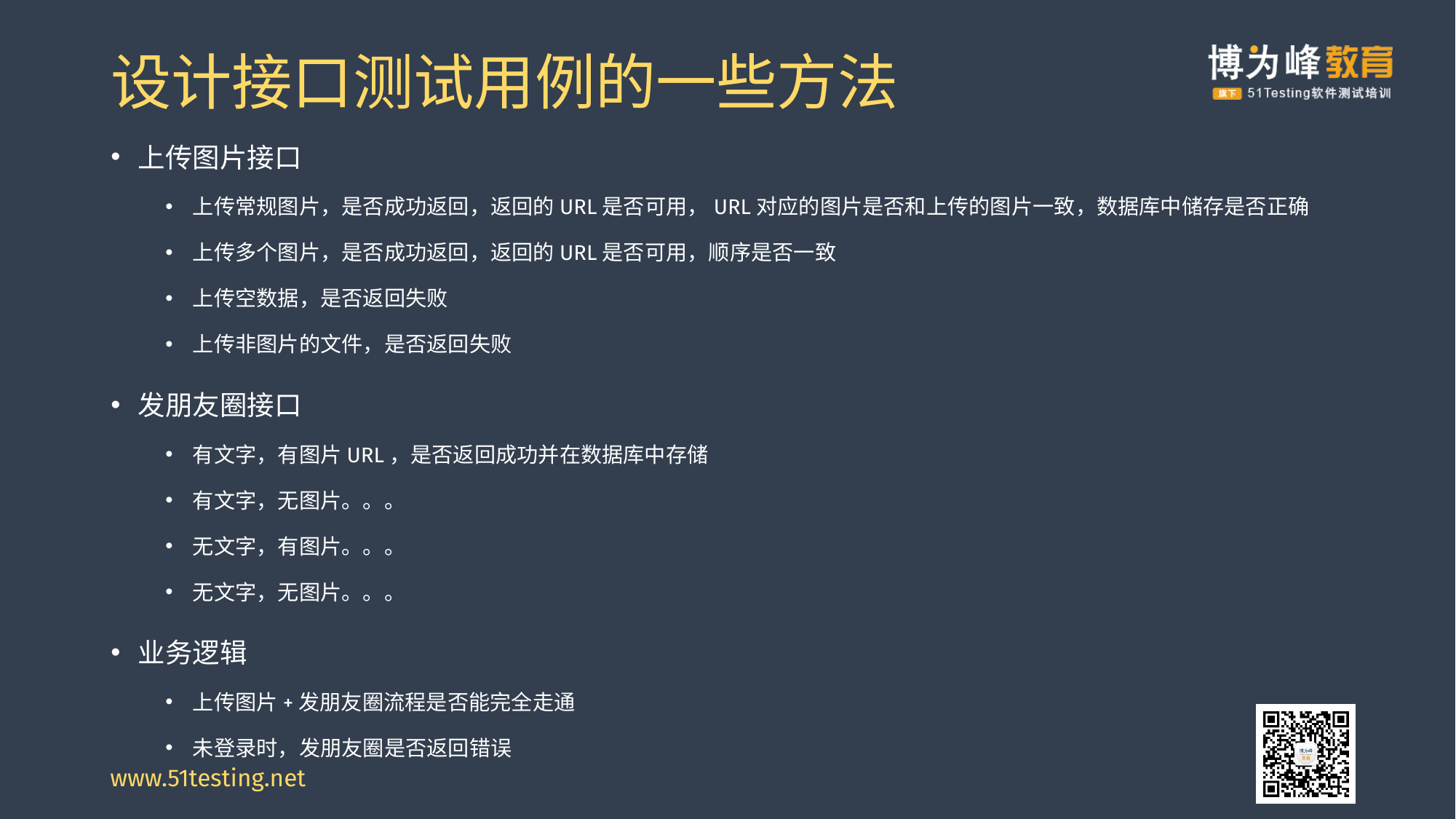

# 设计接口测试用例的一些方法
上传图片接口
上传常规图片，是否成功返回，返回的URL是否可用，URL对应的图片是否和上传的图片一致，数据库中储存是否正确
上传多个图片，是否成功返回，返回的URL是否可用，顺序是否一致
上传空数据，是否返回失败
上传非图片的文件，是否返回失败
发朋友圈接口
有文字，有图片URL，是否返回成功并在数据库中存储
有文字，无图片。。。
无文字，有图片。。。
无文字，无图片。。。
业务逻辑
上传图片+发朋友圈流程是否能完全走通
未登录时，发朋友圈是否返回错误